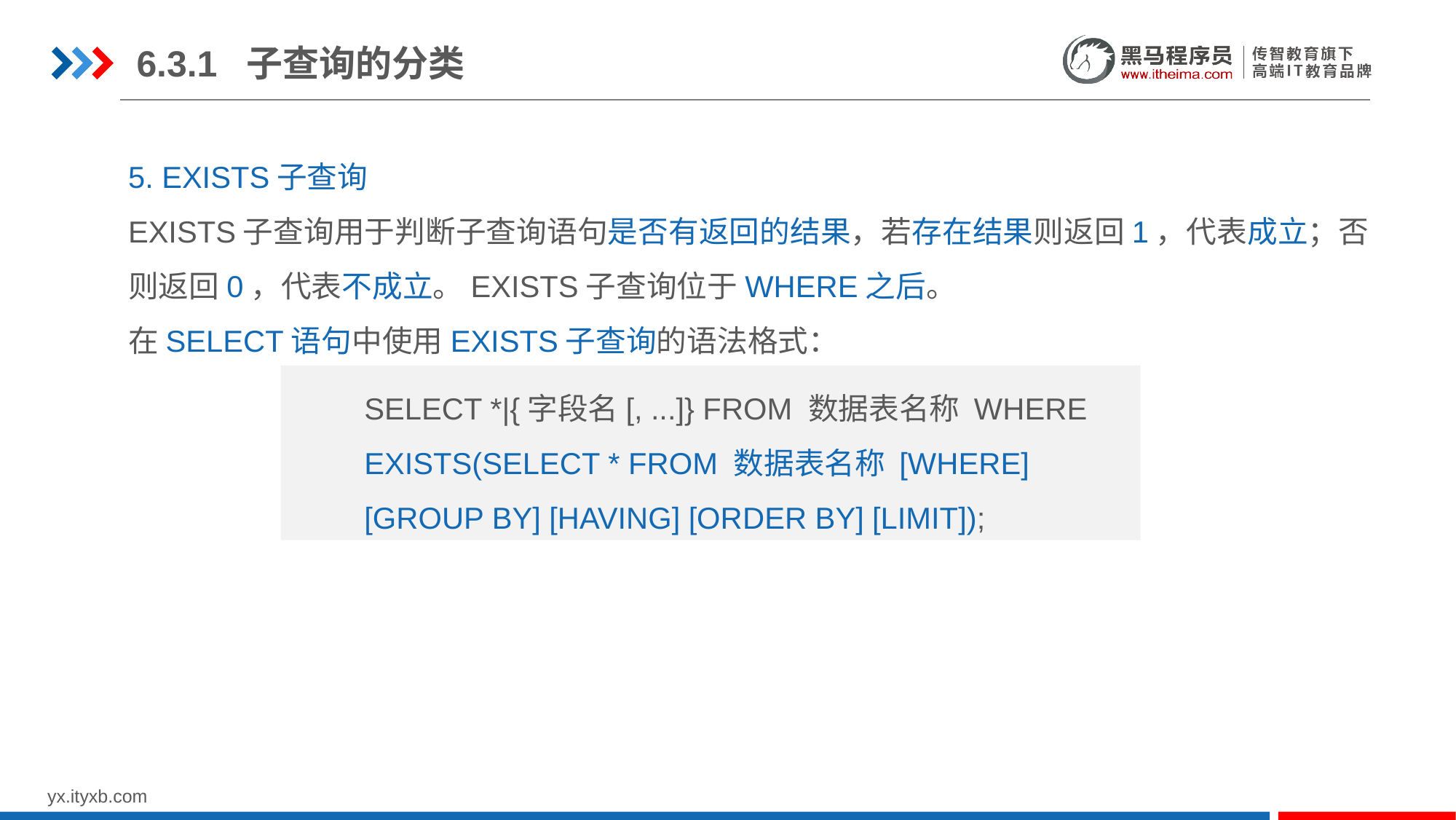

6.3.1  子查询的分类
5. EXISTS子查询
EXISTS子查询用于判断子查询语句是否有返回的结果，若存在结果则返回1，代表成立；否则返回0，代表不成立。EXISTS子查询位于WHERE之后。
在SELECT语句中使用EXISTS子查询的语法格式：
SELECT *|{字段名[, ...]} FROM 数据表名称 WHERE
EXISTS(SELECT * FROM 数据表名称 [WHERE]
[GROUP BY] [HAVING] [ORDER BY] [LIMIT]);